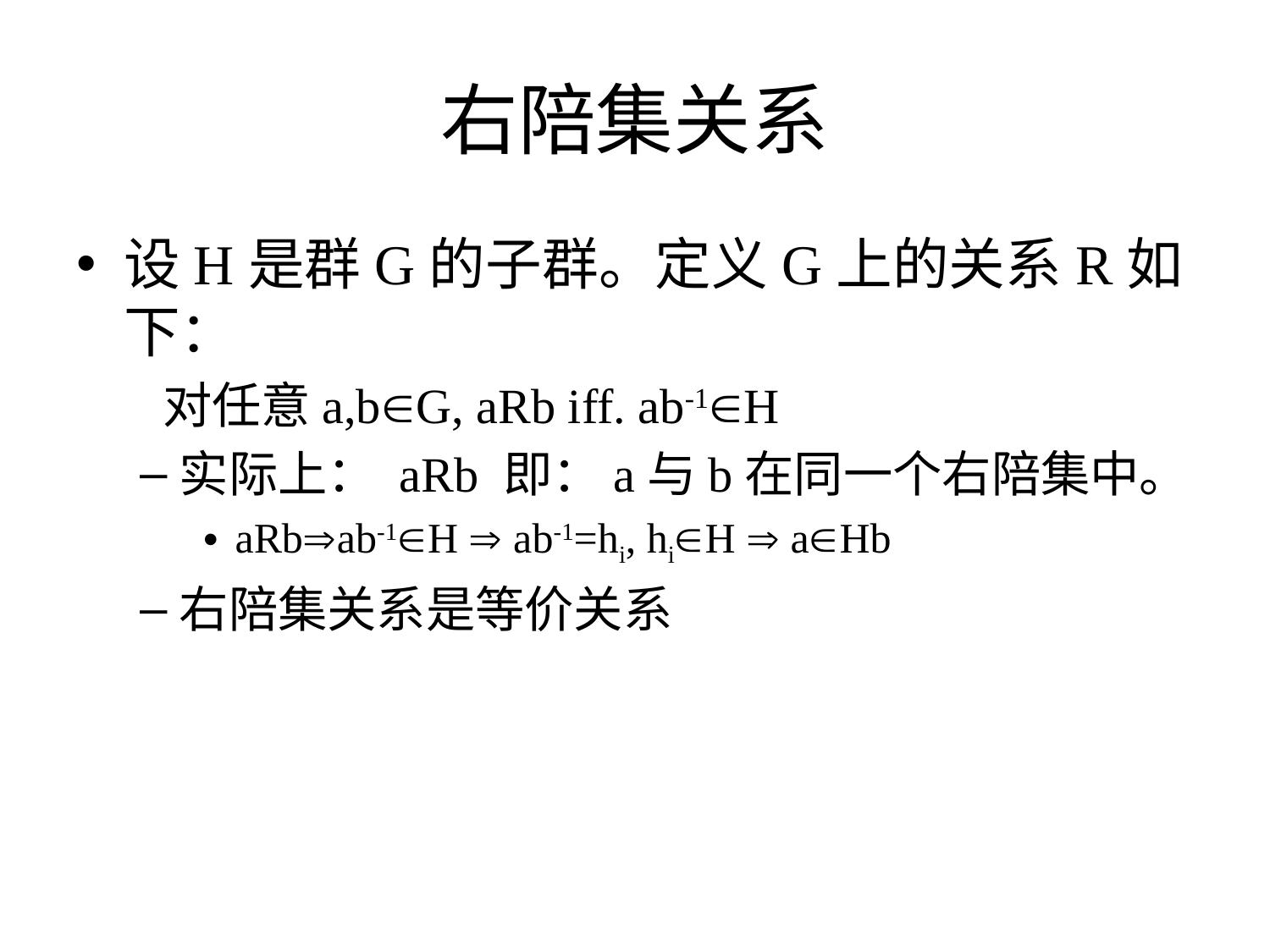

# 右陪集关系
设H是群G的子群。定义G上的关系R如下：
 对任意a,b∈G, aRb iff. ab-1∈H
实际上： aRb 即：a与b在同一个右陪集中。
aRb⇒ab-1∈H ⇒ ab-1=hi, hi∈H ⇒ a∈Hb
右陪集关系是等价关系